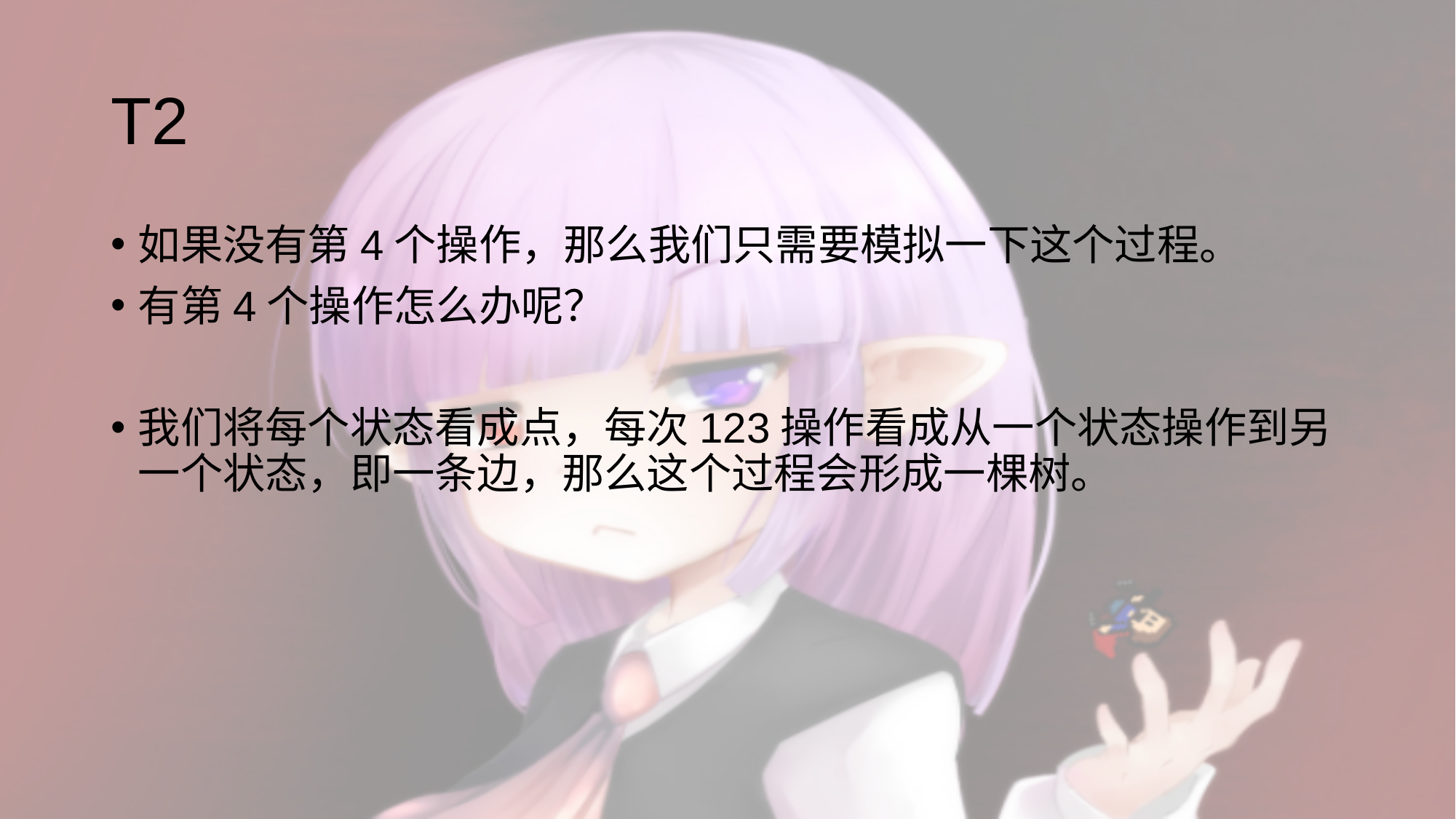

# T2
如果没有第4个操作，那么我们只需要模拟一下这个过程。
有第4个操作怎么办呢？

我们将每个状态看成点，每次123操作看成从一个状态操作到另一个状态，即一条边，那么这个过程会形成一棵树。